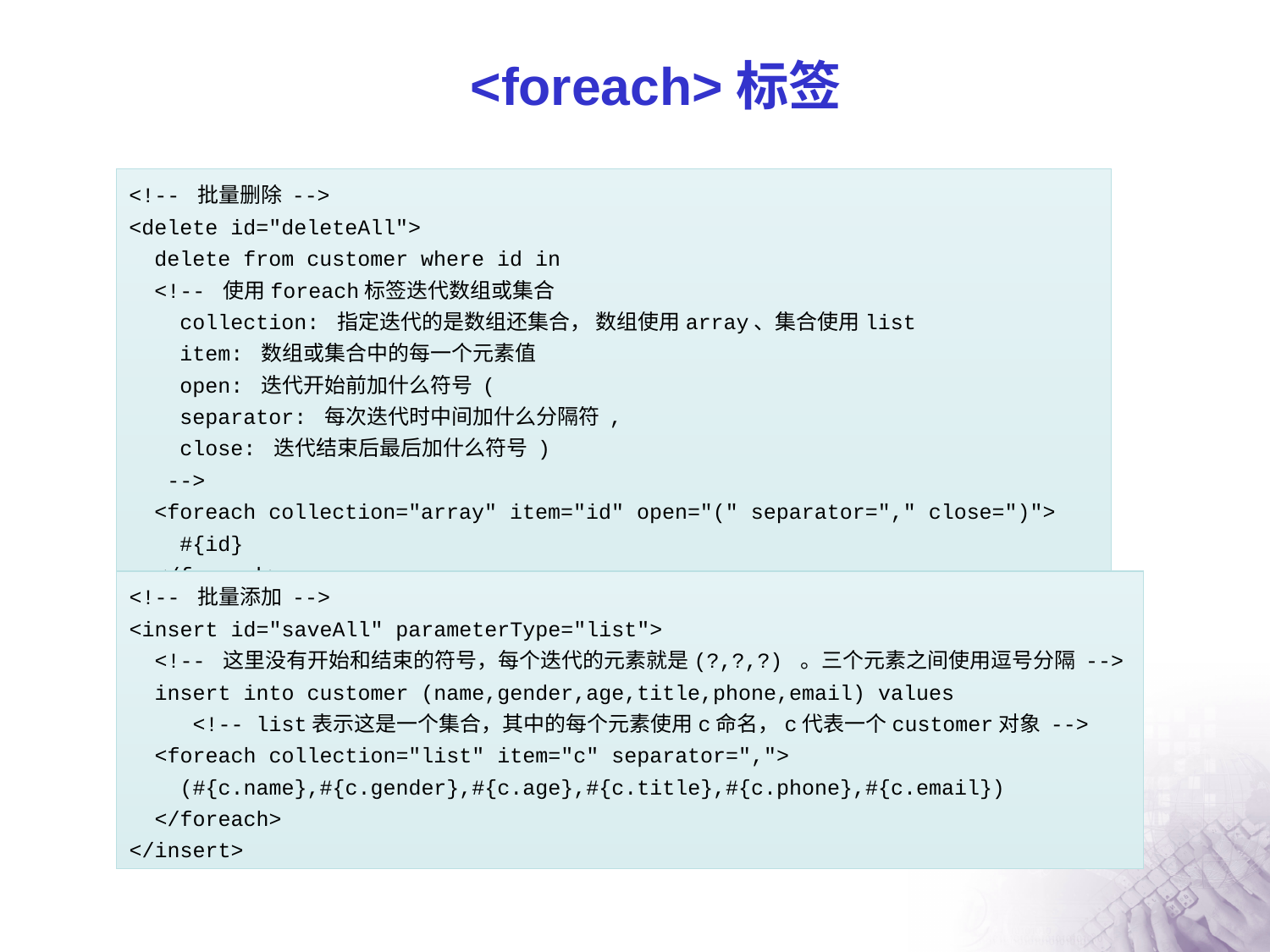

# <foreach>标签
<!-- 批量删除 -->
<delete id="deleteAll">
  delete from customer where id in
  <!-- 使用foreach标签迭代数组或集合
    collection: 指定迭代的是数组还集合， 数组使用array、集合使用list
    item: 数组或集合中的每一个元素值
    open: 迭代开始前加什么符号 (
    separator: 每次迭代时中间加什么分隔符 ,
    close: 迭代结束后最后加什么符号 )
   -->
  <foreach collection="array" item="id" open="(" separator="," close=")">
    #{id}
  </foreach>
</delete>
<!-- 批量添加 -->
<insert id="saveAll" parameterType="list">
  <!-- 这里没有开始和结束的符号，每个迭代的元素就是(?,?,?) 。三个元素之间使用逗号分隔 -->
  insert into customer (name,gender,age,title,phone,email) values
     <!-- list表示这是一个集合，其中的每个元素使用c命名，c代表一个customer对象 -->
  <foreach collection="list" item="c" separator=",">
    (#{c.name},#{c.gender},#{c.age},#{c.title},#{c.phone},#{c.email})
  </foreach>
</insert>